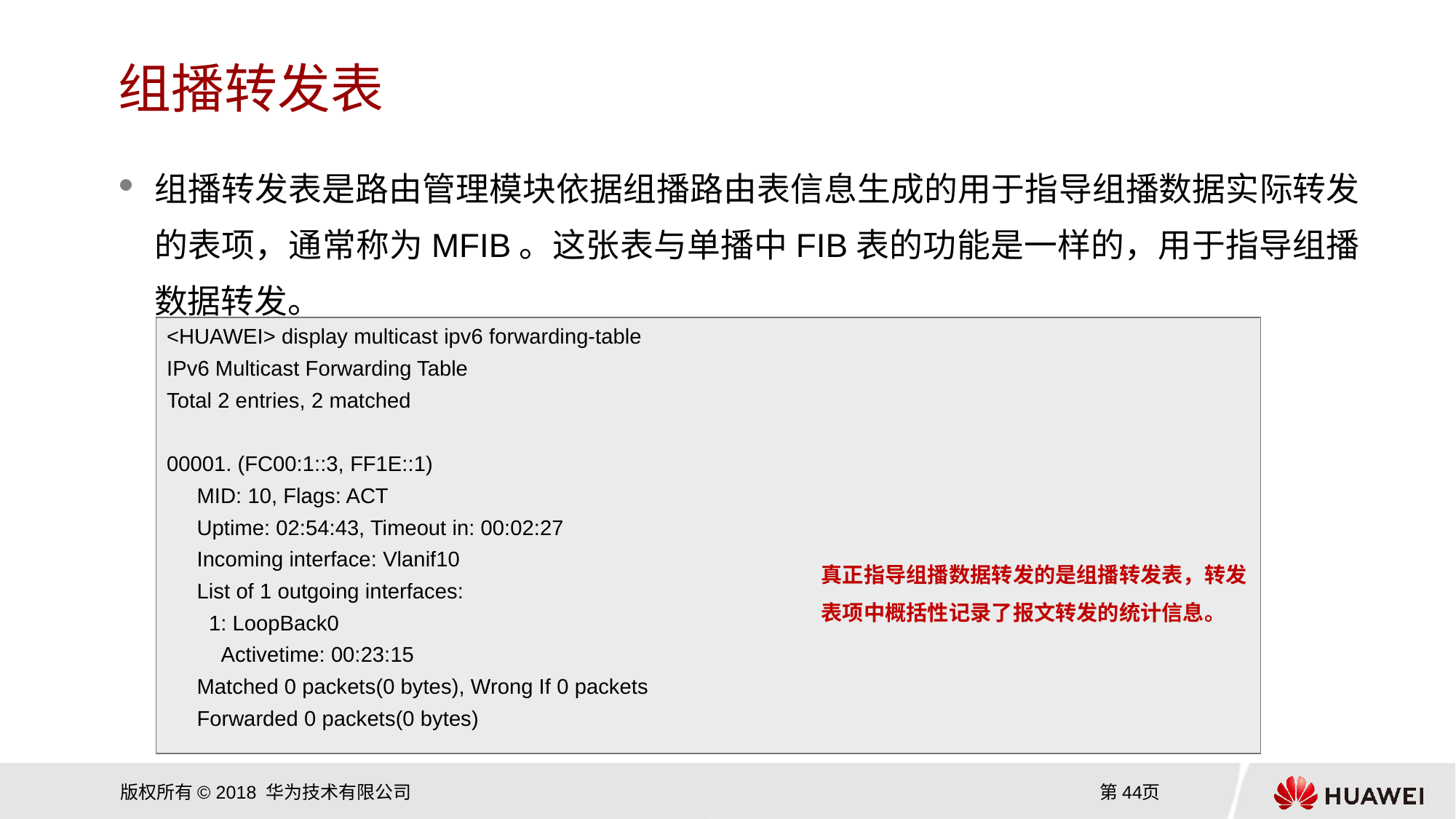

# 组播转发表
组播转发表是路由管理模块依据组播路由表信息生成的用于指导组播数据实际转发的表项，通常称为MFIB。这张表与单播中FIB表的功能是一样的，用于指导组播数据转发。
<HUAWEI> display multicast ipv6 forwarding-table
IPv6 Multicast Forwarding Table
Total 2 entries, 2 matched

00001. (FC00:1::3, FF1E::1)
     MID: 10, Flags: ACT
     Uptime: 02:54:43, Timeout in: 00:02:27
     Incoming interface: Vlanif10
     List of 1 outgoing interfaces:
       1: LoopBack0
         Activetime: 00:23:15
     Matched 0 packets(0 bytes), Wrong If 0 packets
     Forwarded 0 packets(0 bytes)
真正指导组播数据转发的是组播转发表，转发表项中概括性记录了报文转发的统计信息。